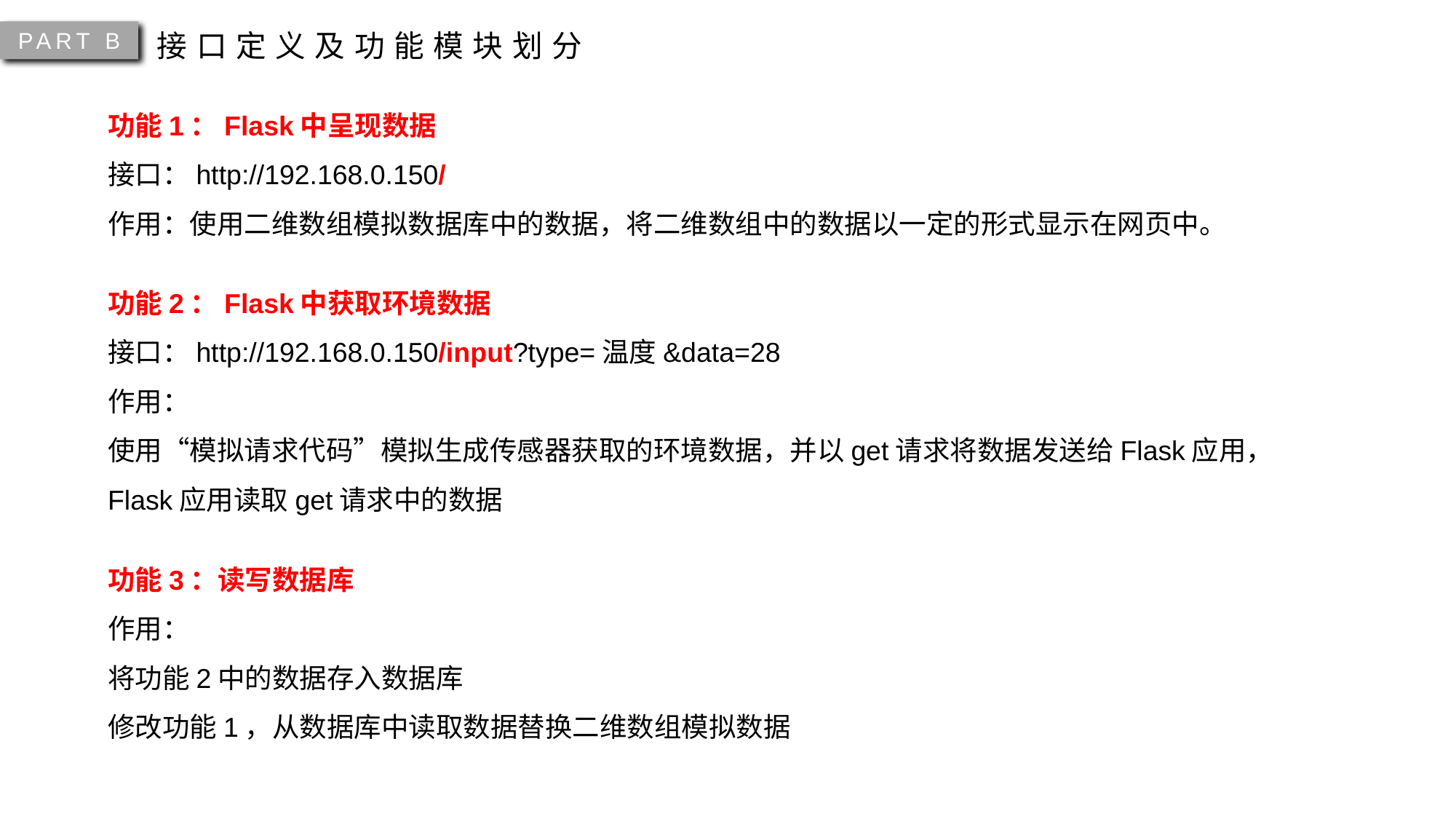

PART B
接口定义及功能模块划分
功能1：Flask中呈现数据
接口：http://192.168.0.150/
作用：使用二维数组模拟数据库中的数据，将二维数组中的数据以一定的形式显示在网页中。
功能2：Flask中获取环境数据
接口：http://192.168.0.150/input?type=温度&data=28
作用：
使用“模拟请求代码”模拟生成传感器获取的环境数据，并以get请求将数据发送给Flask应用，
Flask应用读取get请求中的数据
功能3：读写数据库
作用：
将功能2中的数据存入数据库
修改功能1，从数据库中读取数据替换二维数组模拟数据